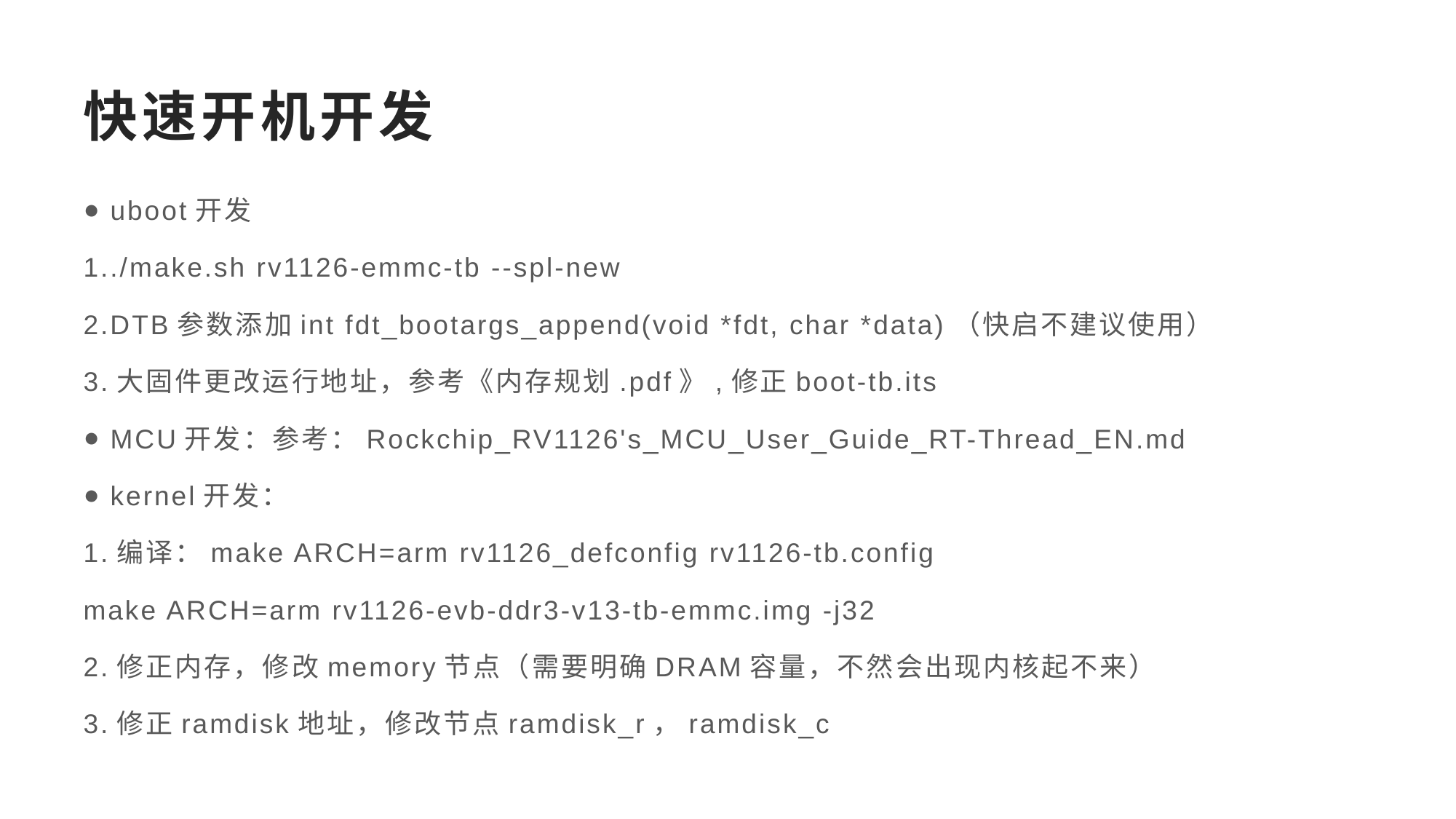

# 快速开机开发
uboot开发
1../make.sh rv1126-emmc-tb --spl-new
2.DTB参数添加int fdt_bootargs_append(void *fdt, char *data)（快启不建议使用）
3.大固件更改运行地址，参考《内存规划.pdf》,修正boot-tb.its
MCU开发：参考：Rockchip_RV1126's_MCU_User_Guide_RT-Thread_EN.md
kernel开发：
1.编译：make ARCH=arm rv1126_defconfig rv1126-tb.config
make ARCH=arm rv1126-evb-ddr3-v13-tb-emmc.img -j32
2.修正内存，修改memory节点（需要明确DRAM容量，不然会出现内核起不来）
3.修正ramdisk地址，修改节点ramdisk_r，ramdisk_c